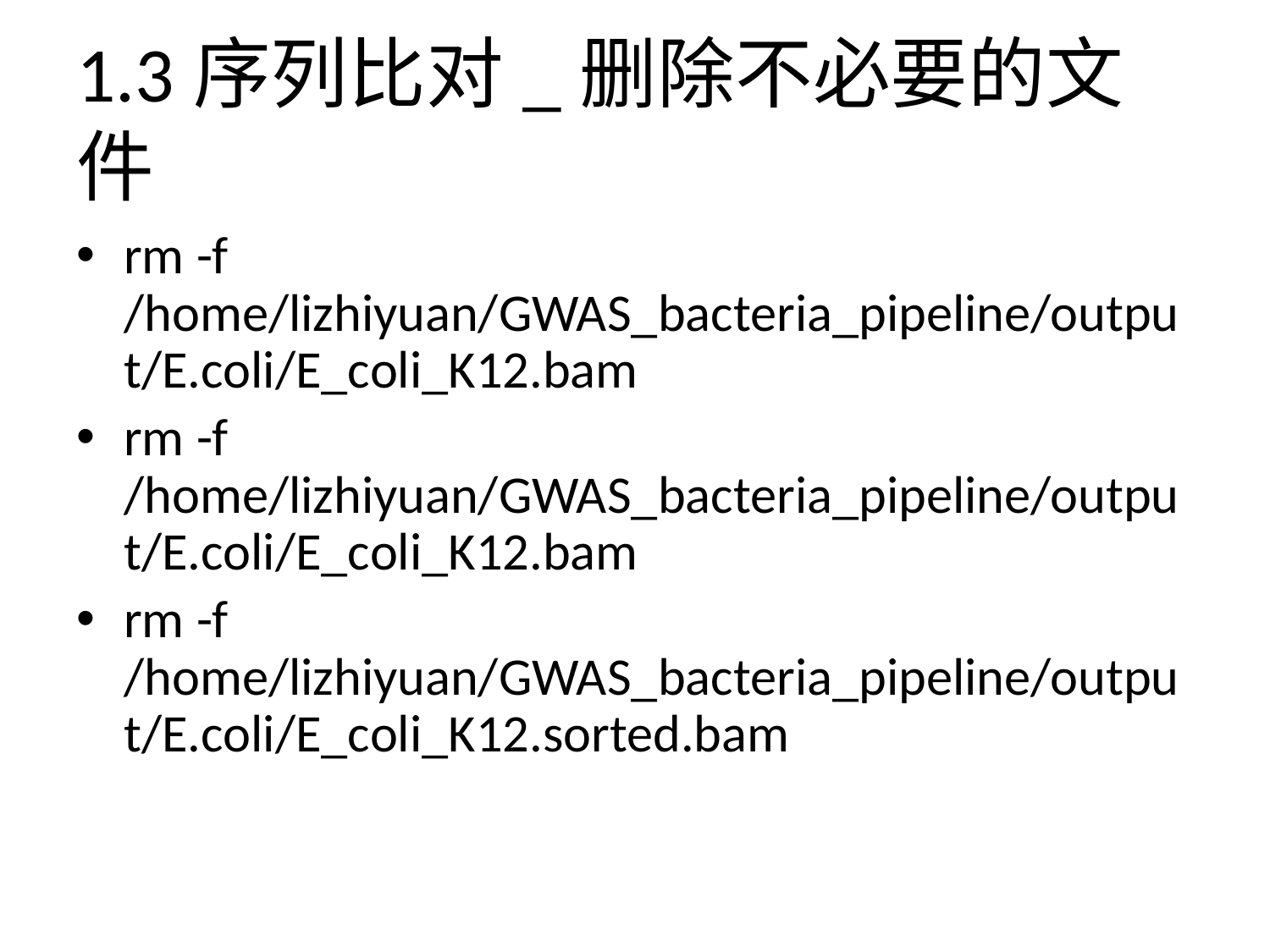

# 1.3序列比对_删除不必要的文件
rm -f /home/lizhiyuan/GWAS_bacteria_pipeline/output/E.coli/E_coli_K12.bam
rm -f /home/lizhiyuan/GWAS_bacteria_pipeline/output/E.coli/E_coli_K12.bam
rm -f /home/lizhiyuan/GWAS_bacteria_pipeline/output/E.coli/E_coli_K12.sorted.bam